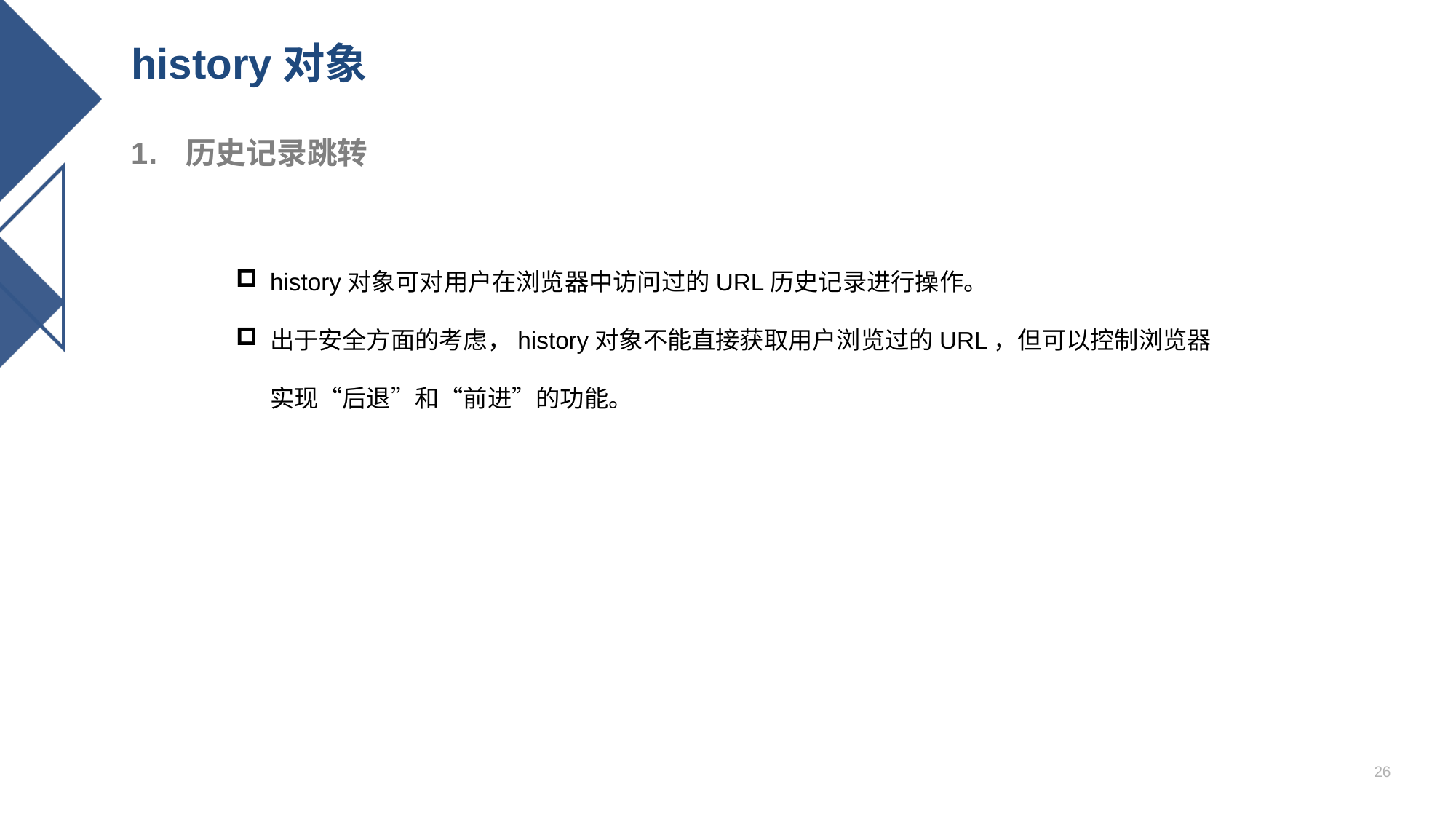

# history对象
历史记录跳转
history对象可对用户在浏览器中访问过的URL历史记录进行操作。
出于安全方面的考虑，history对象不能直接获取用户浏览过的URL，但可以控制浏览器实现“后退”和“前进”的功能。
26